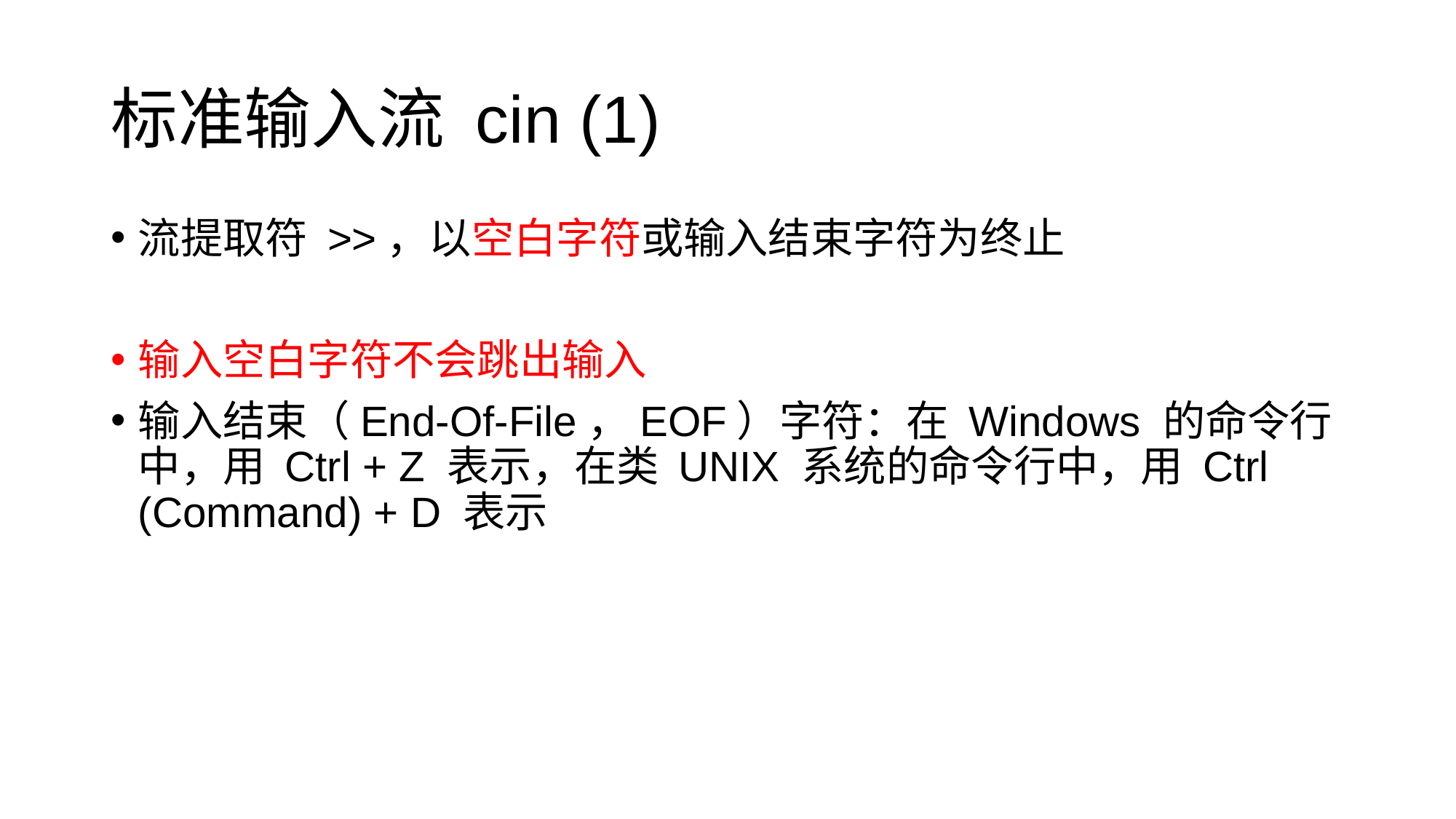

# 标准输入流 cin (1)
流提取符 >>，以空白字符或输入结束字符为终止

输入空白字符不会跳出输入
输入结束（End-Of-File，EOF）字符：在 Windows 的命令行中，用 Ctrl + Z 表示，在类 UNIX 系统的命令行中，用 Ctrl (Command) + D 表示